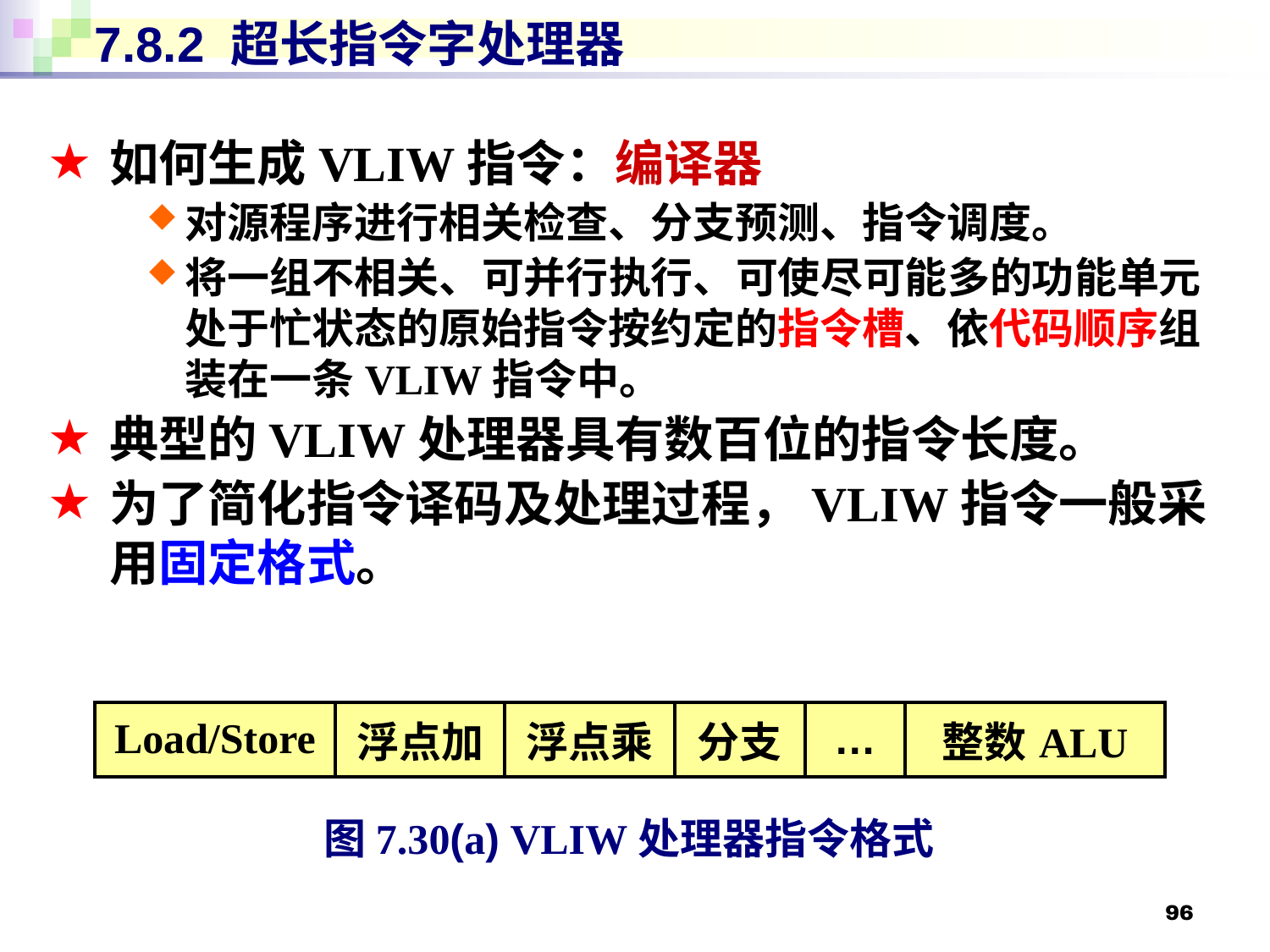

# 7.8.2 超长指令字处理器
如何生成VLIW指令：编译器
对源程序进行相关检查、分支预测、指令调度。
将一组不相关、可并行执行、可使尽可能多的功能单元处于忙状态的原始指令按约定的指令槽、依代码顺序组装在一条VLIW指令中。
典型的VLIW处理器具有数百位的指令长度。
为了简化指令译码及处理过程，VLIW指令一般采用固定格式。
| Load/Store | 浮点加 | 浮点乘 | 分支 | … | 整数ALU |
| --- | --- | --- | --- | --- | --- |
图7.30(a) VLIW处理器指令格式
96